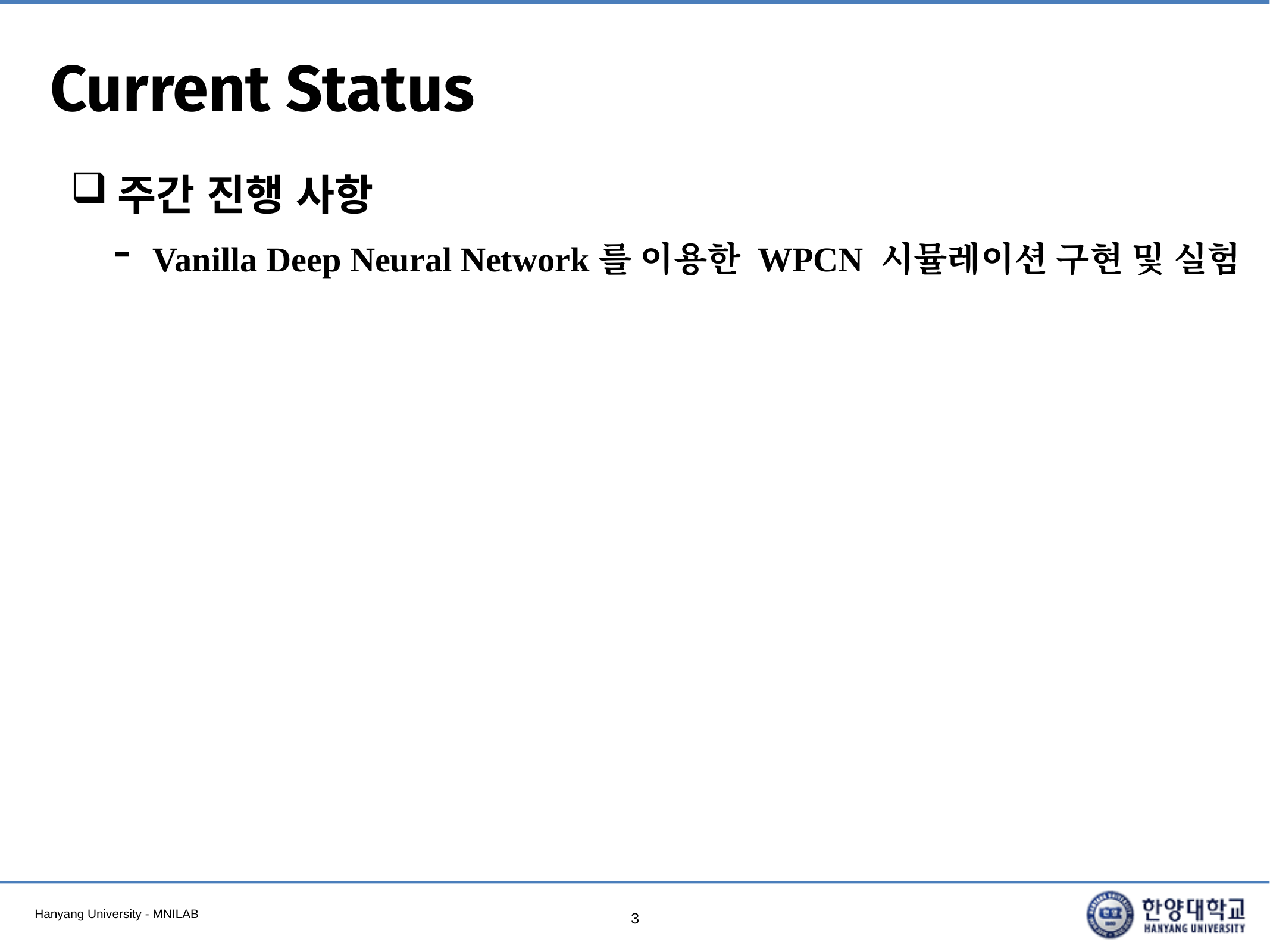

# Current Status
주간 진행 사항
Vanilla Deep Neural Network를 이용한 WPCN 시뮬레이션 구현 및 실험
3